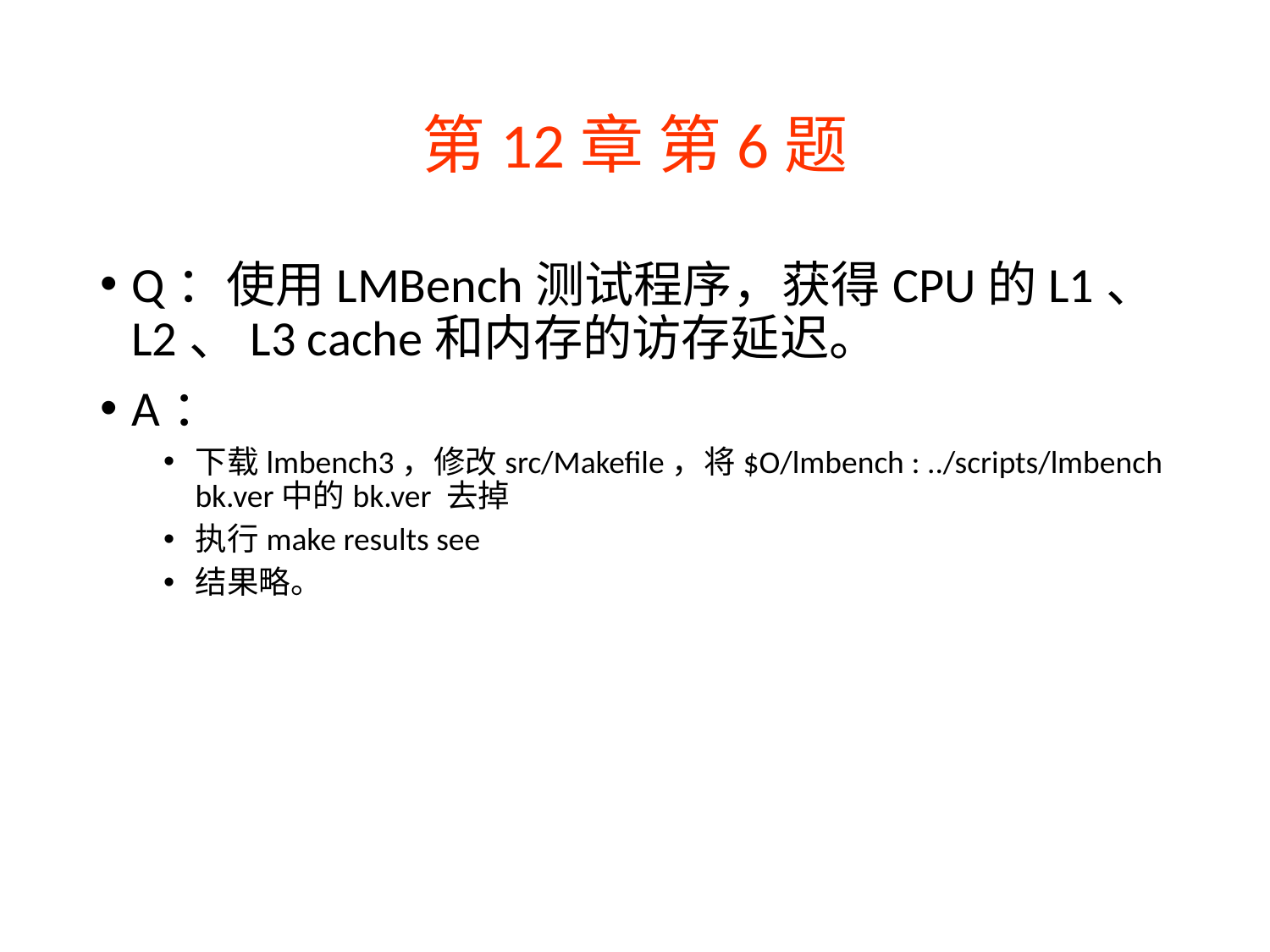

# 第12章 第6题
Q：使用LMBench测试程序，获得CPU的L1、L2、L3 cache和内存的访存延迟。
A：
下载lmbench3，修改src/Makefile，将$O/lmbench : ../scripts/lmbench bk.ver中的bk.ver 去掉
执行make results see
结果略。